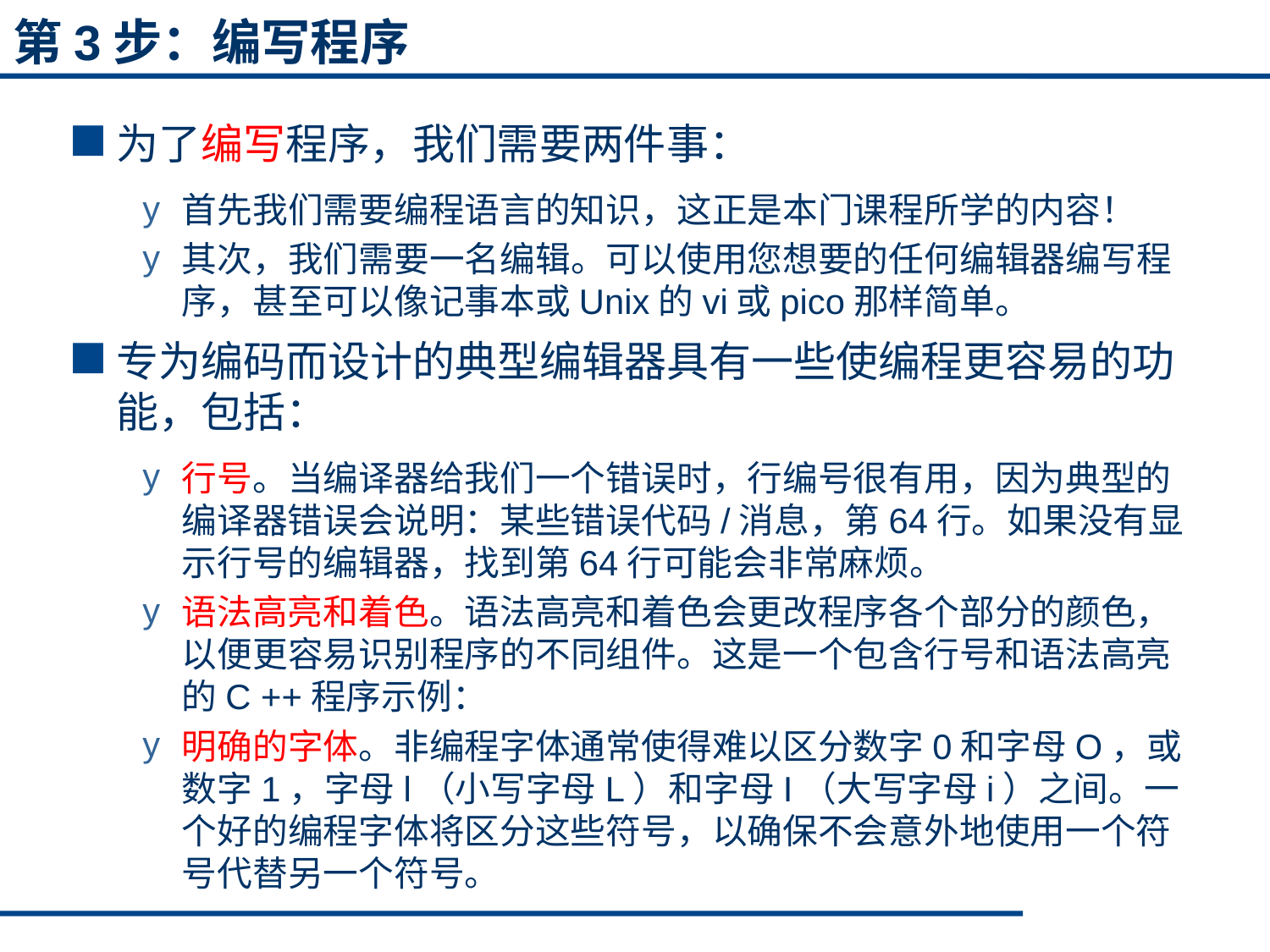

# 第3步：编写程序
为了编写程序，我们需要两件事：
首先我们需要编程语言的知识，这正是本门课程所学的内容！
其次，我们需要一名编辑。可以使用您想要的任何编辑器编写程序，甚至可以像记事本或Unix的vi或pico那样简单。
专为编码而设计的典型编辑器具有一些使编程更容易的功能，包括：
行号。当编译器给我们一个错误时，行编号很有用，因为典型的编译器错误会说明：某些错误代码/消息，第64行。如果没有显示行号的编辑器，找到第64行可能会非常麻烦。
语法高亮和着色。语法高亮和着色会更改程序各个部分的颜色，以便更容易识别程序的不同组件。这是一个包含行号和语法高亮的C ++程序示例：
明确的字体。非编程字体通常使得难以区分数字0和字母O，或数字1，字母l（小写字母L）和字母I（大写字母i）之间。一个好的编程字体将区分这些符号，以确保不会意外地使用一个符号代替另一个符号。